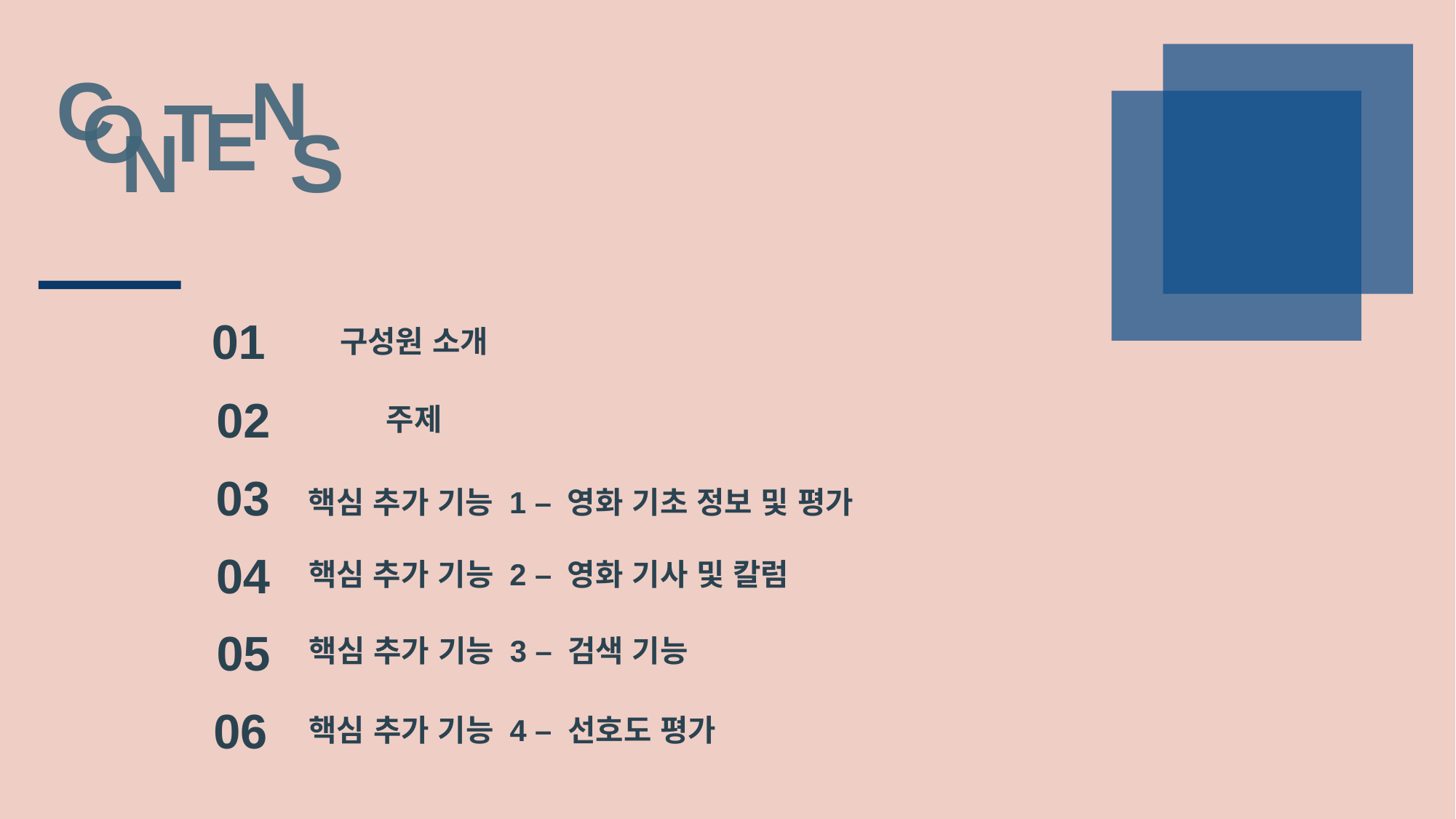

C
N
T
O
E
S
N

01
구성원 소개
02
주제
03
 핵심 추가 기능 1 – 영화 기초 정보 및 평가
04
 핵심 추가 기능 2 – 영화 기사 및 칼럼
05
 핵심 추가 기능 3 – 검색 기능
06
 핵심 추가 기능 4 – 선호도 평가